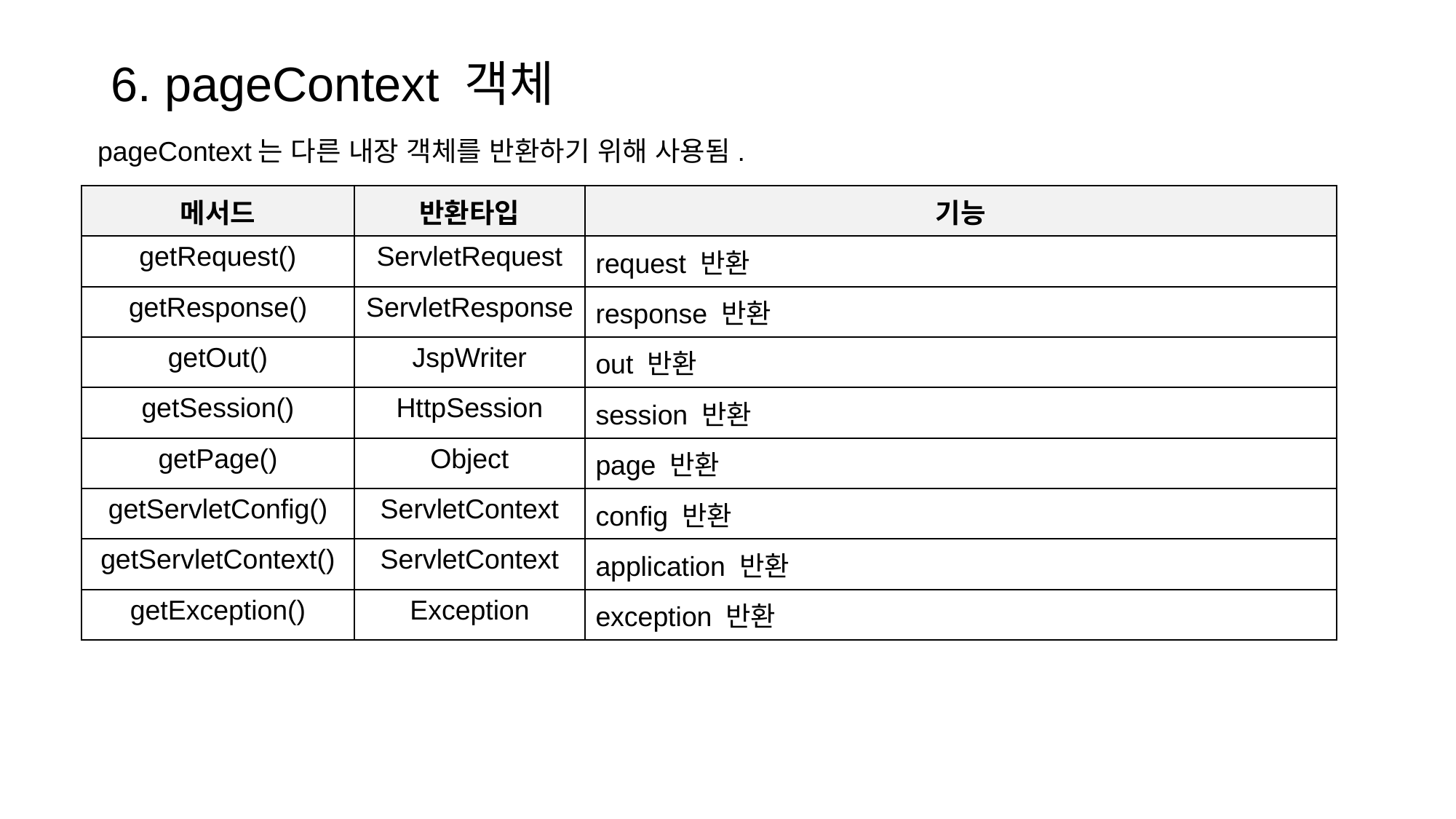

# 6. pageContext 객체
pageContext는 다른 내장 객체를 반환하기 위해 사용됨.
| 메서드 | 반환타입 | 기능 |
| --- | --- | --- |
| getRequest() | ServletRequest | request 반환 |
| getResponse() | ServletResponse | response 반환 |
| getOut() | JspWriter | out 반환 |
| getSession() | HttpSession | session 반환 |
| getPage() | Object | page 반환 |
| getServletConfig() | ServletContext | config 반환 |
| getServletContext() | ServletContext | application 반환 |
| getException() | Exception | exception 반환 |